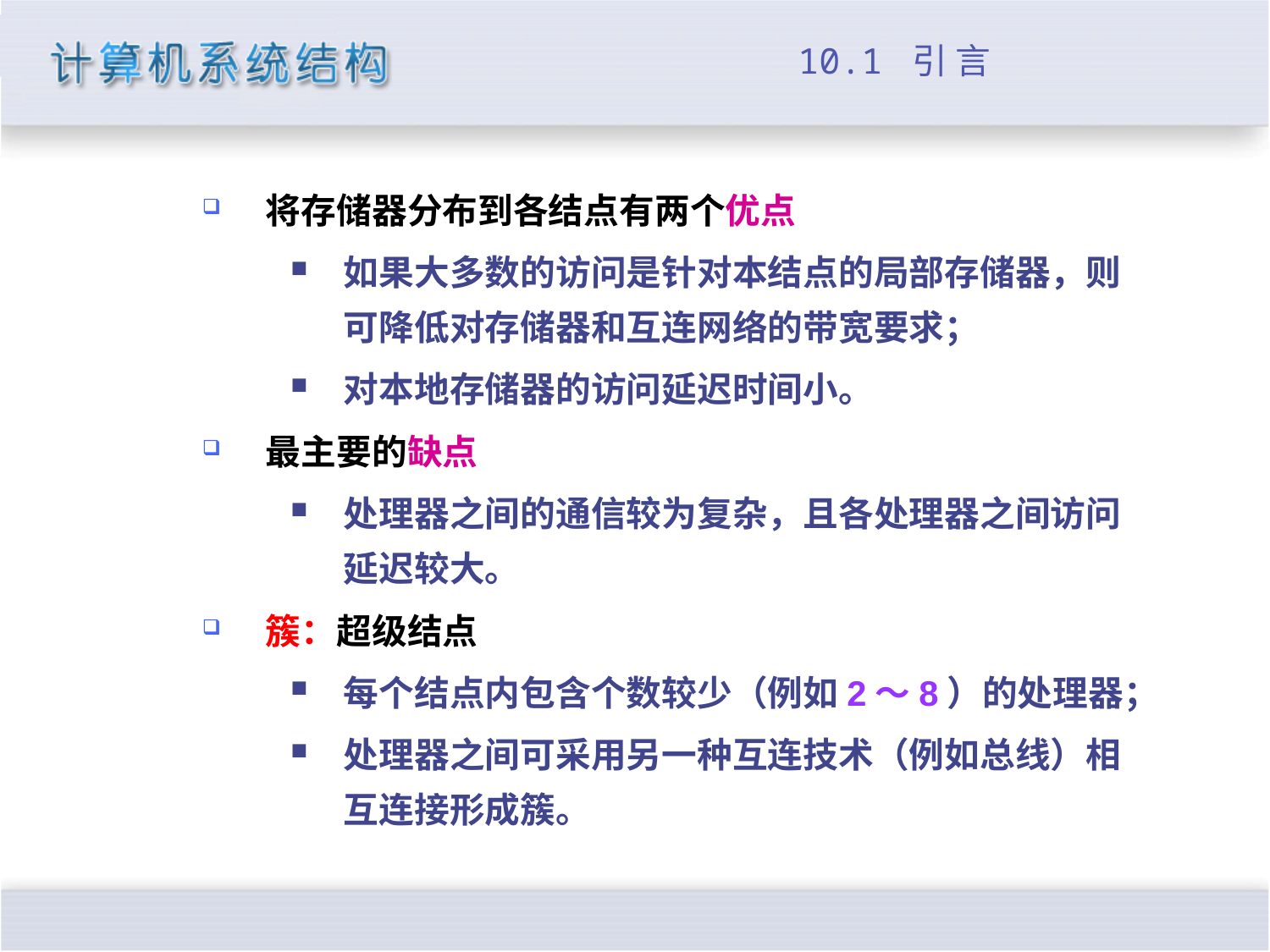

# 10.1 引 言
将存储器分布到各结点有两个优点
如果大多数的访问是针对本结点的局部存储器，则可降低对存储器和互连网络的带宽要求；
对本地存储器的访问延迟时间小。
最主要的缺点
处理器之间的通信较为复杂，且各处理器之间访问延迟较大。
簇：超级结点
每个结点内包含个数较少（例如2～8）的处理器；
处理器之间可采用另一种互连技术（例如总线）相互连接形成簇。